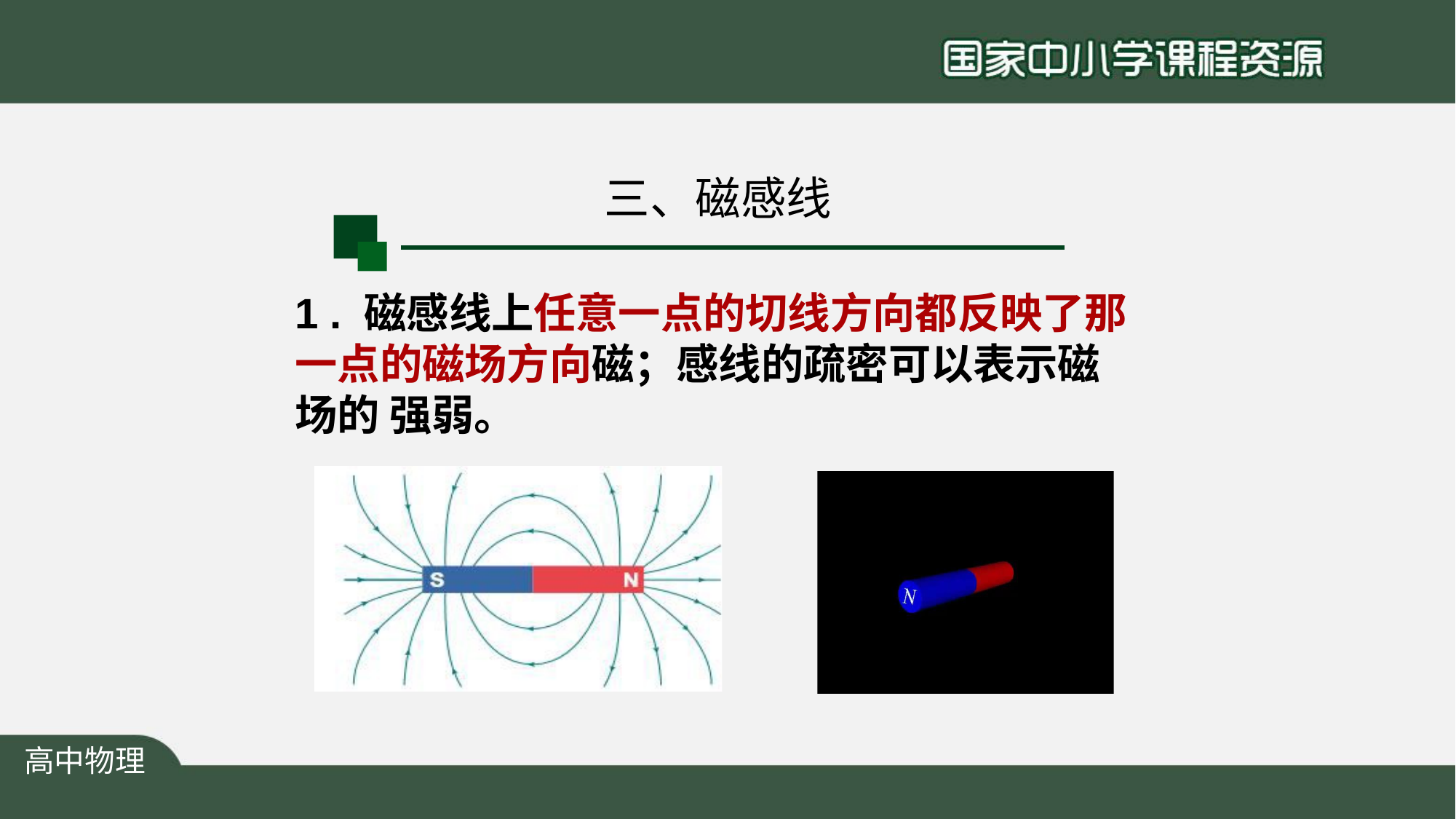

三、磁感线

1 . 磁感线上任意一点的切线方向都反映了那 一点的磁场方向磁；感线的疏密可以表示磁场的 强弱。

高中物理